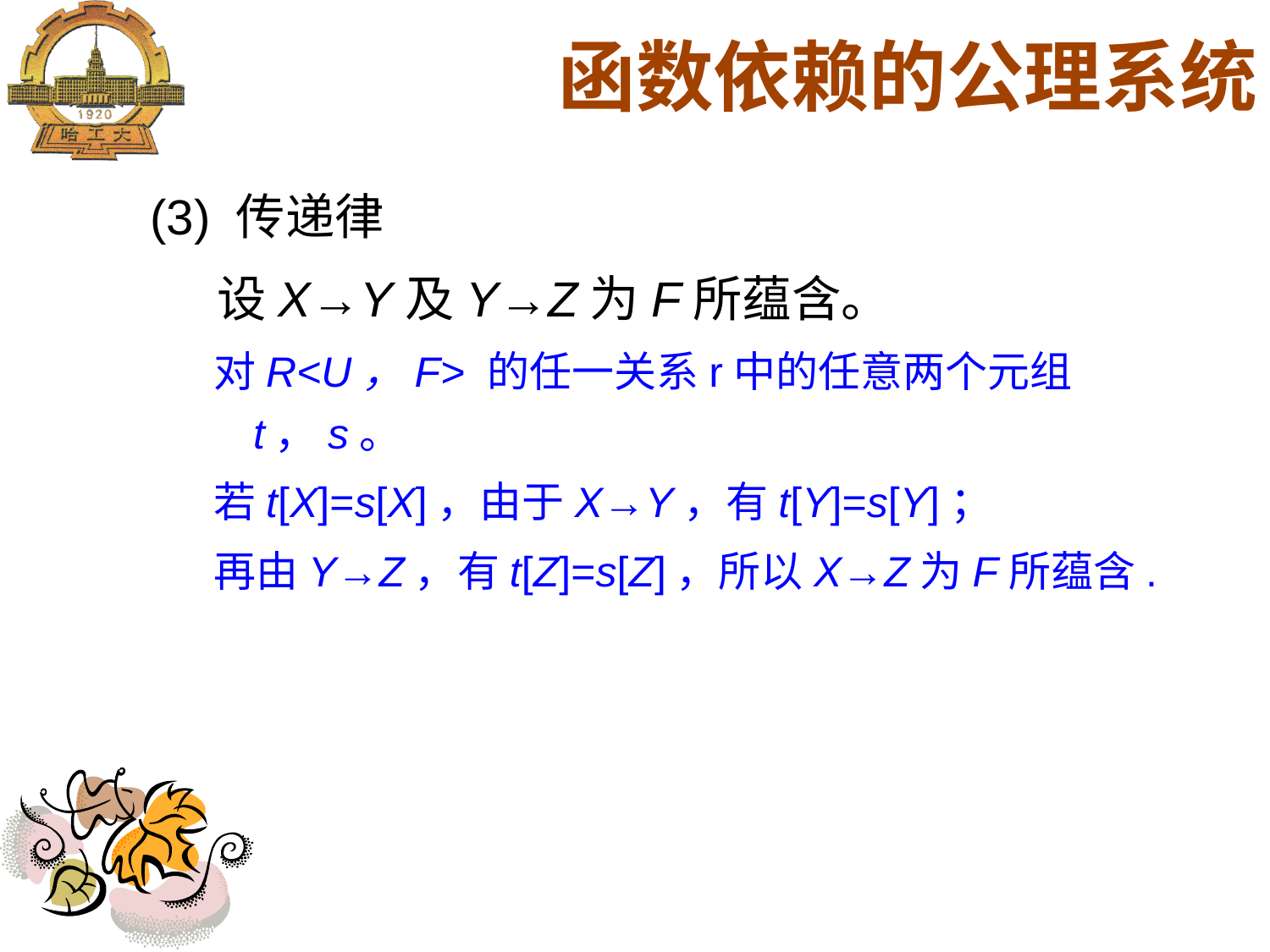

函数依赖的公理系统
(3) 传递律
     设X→Y及Y→Z为F所蕴含。
对R<U，F> 的任一关系r中的任意两个元组t，s。
若t[X]=s[X]，由于X→Y，有t[Y]=s[Y]；
再由Y→Z，有t[Z]=s[Z]，所以X→Z为F所蕴含.